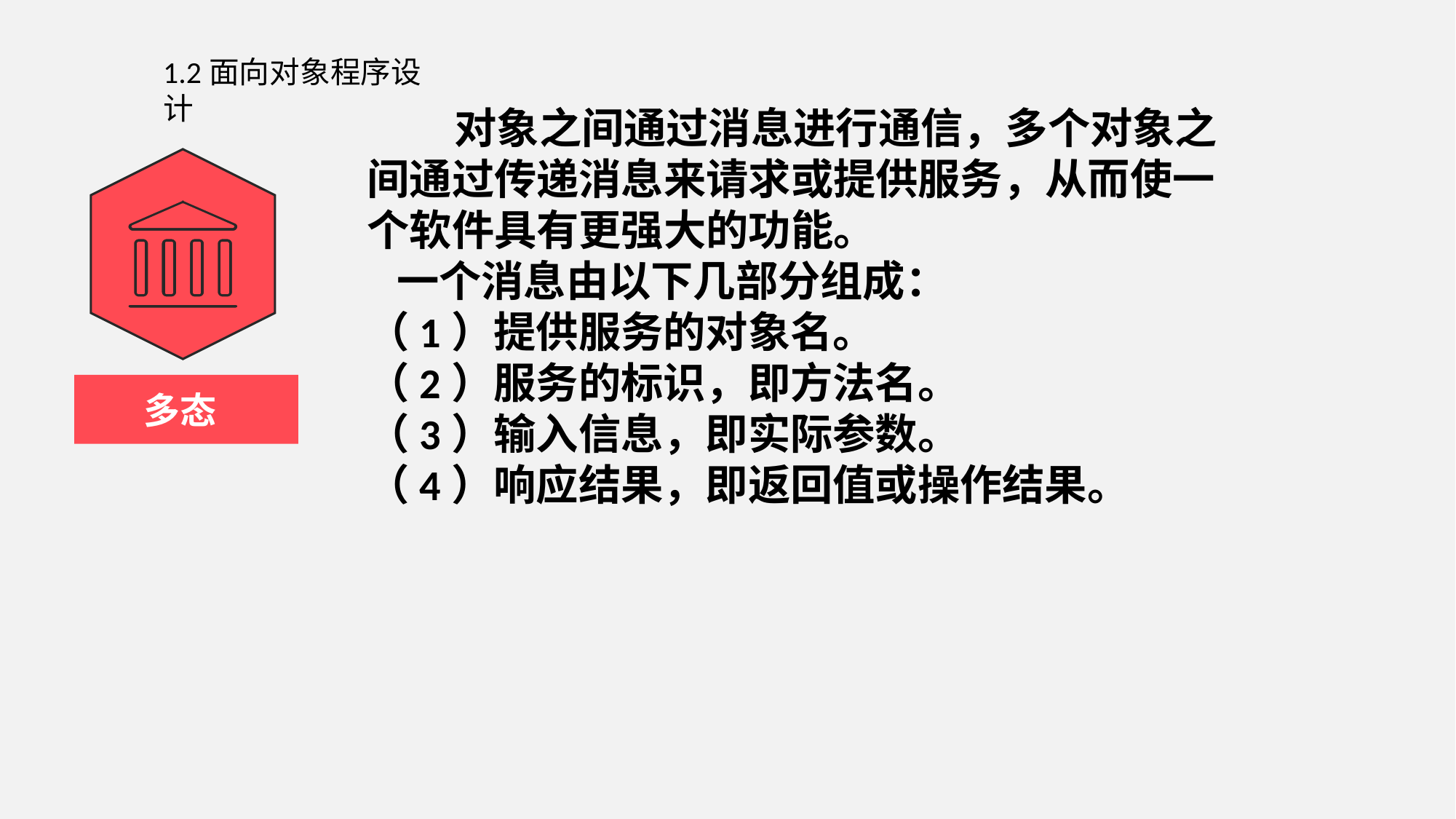

1.2面向对象程序设计
        对象之间通过消息进行通信，多个对象之间通过传递消息来请求或提供服务，从而使一个软件具有更强大的功能。
  一个消息由以下几部分组成：
（1）提供服务的对象名。
（2）服务的标识，即方法名。
（3）输入信息，即实际参数。
（4）响应结果，即返回值或操作结果。

多态